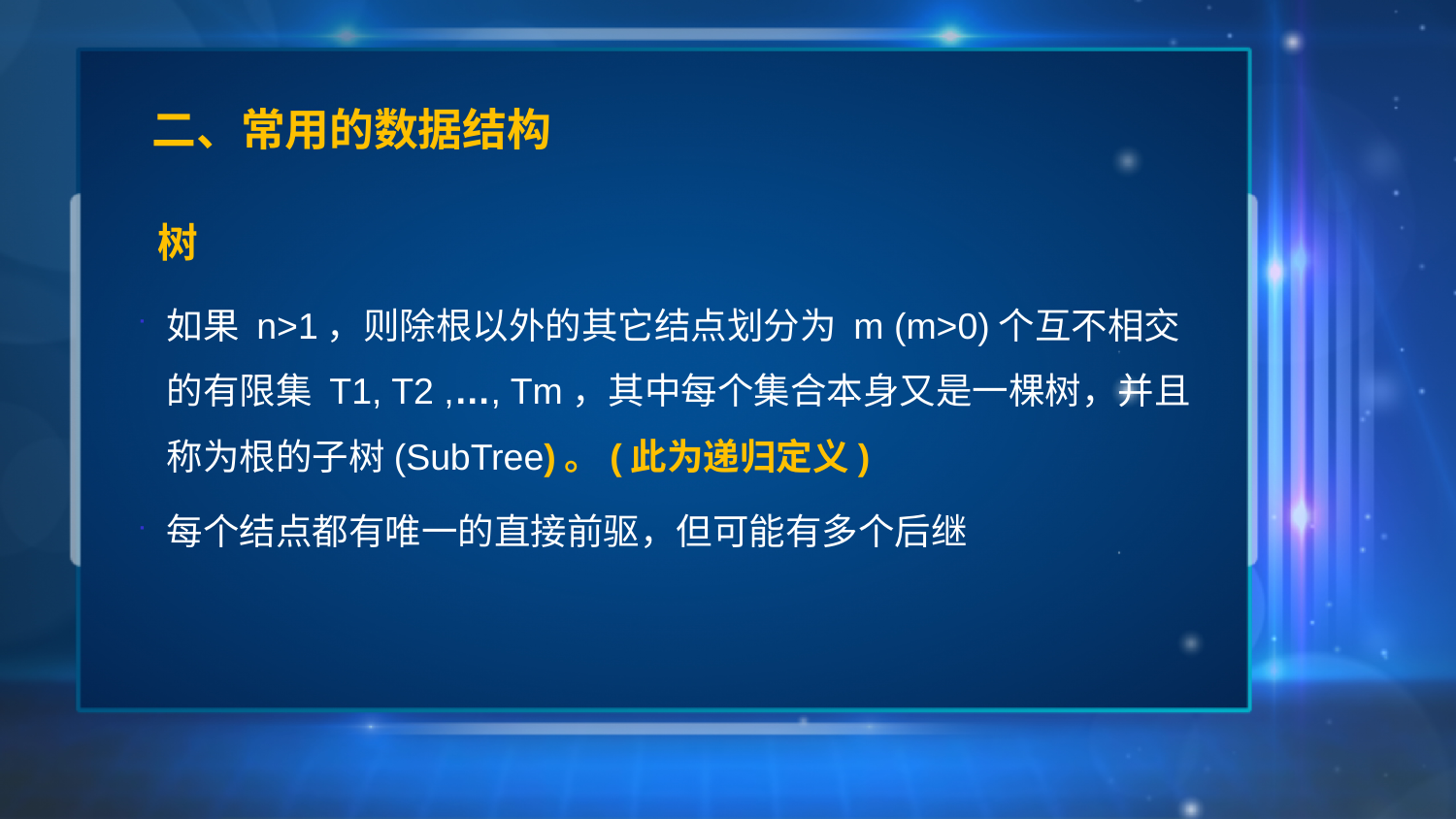

# 二、常用的数据结构
树
如果 n>1，则除根以外的其它结点划分为 m (m>0)个互不相交的有限集 T1, T2 ,…, Tm，其中每个集合本身又是一棵树，并且称为根的子树(SubTree)。(此为递归定义)
每个结点都有唯一的直接前驱，但可能有多个后继